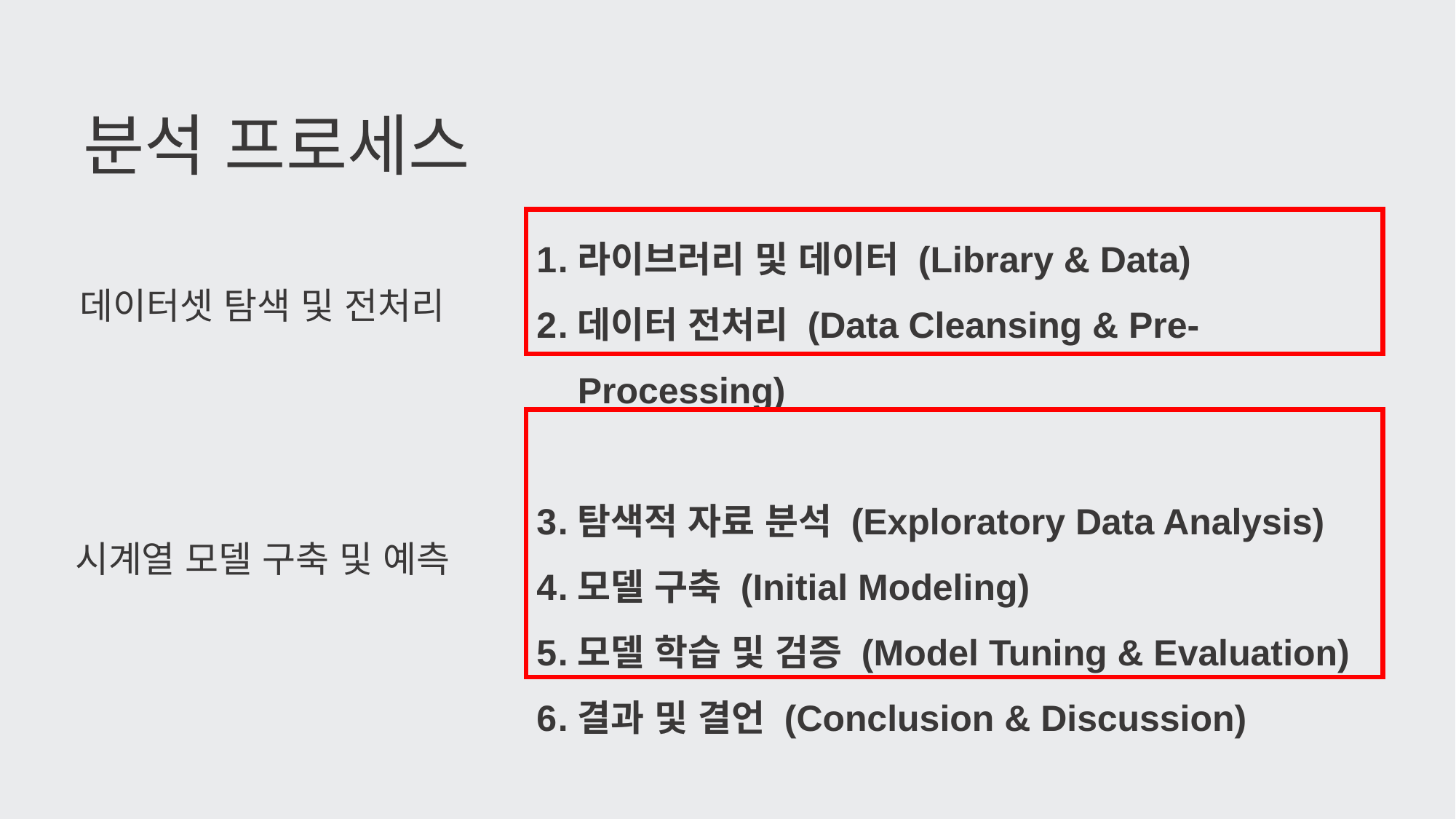

분석 프로세스
라이브러리 및 데이터 (Library & Data)
데이터 전처리 (Data Cleansing & Pre-Processing)

탐색적 자료 분석 (Exploratory Data Analysis)
모델 구축 (Initial Modeling)
모델 학습 및 검증 (Model Tuning & Evaluation)
결과 및 결언 (Conclusion & Discussion)

데이터셋 탐색 및 전처리

시계열 모델 구축 및 예측